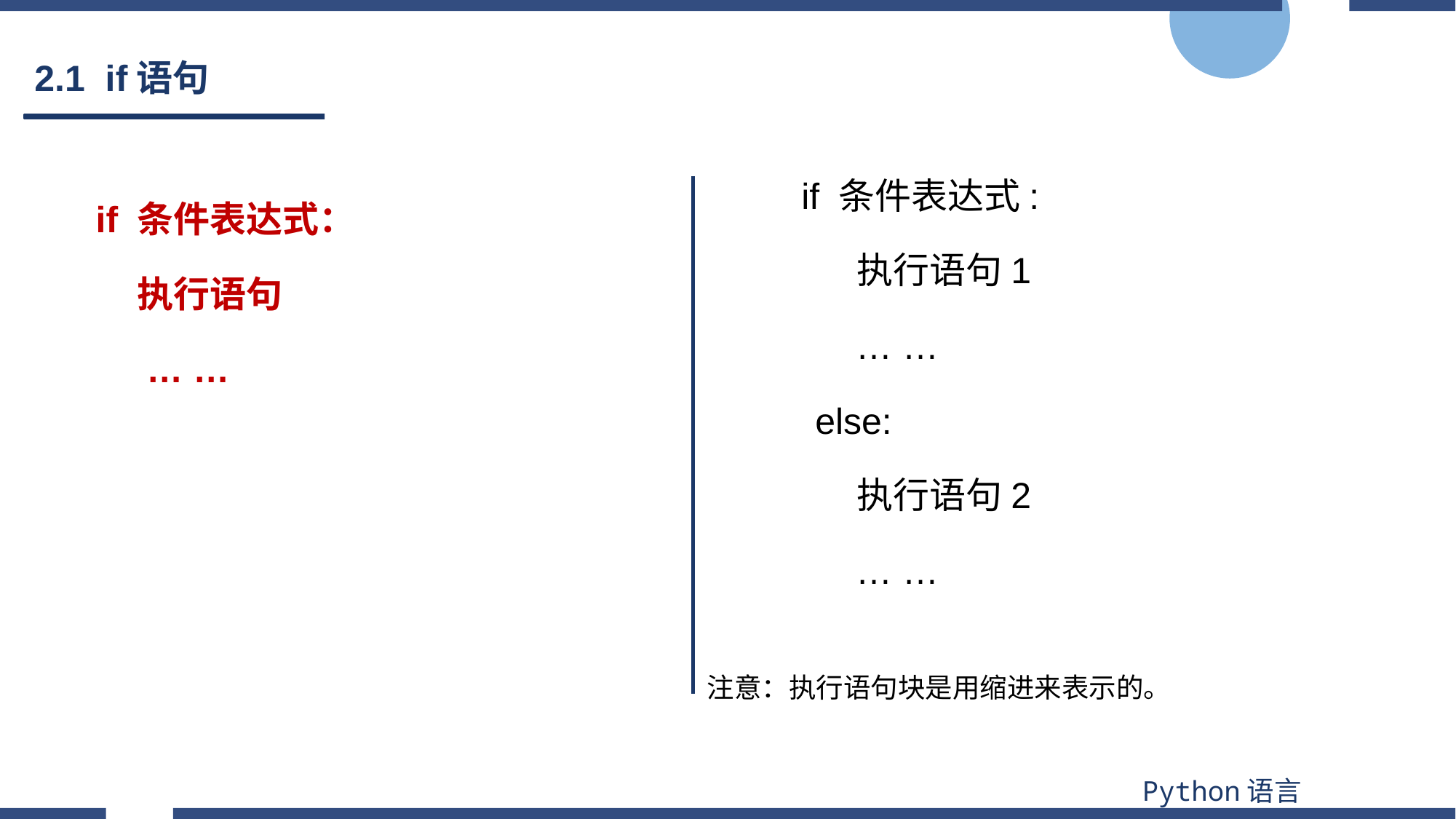

# 2.1  if语句
    if 条件表达式:
    执行语句1
    … …
else:
    执行语句2
    … …
if 条件表达式：
    执行语句
     … …

注意：执行语句块是用缩进来表示的。